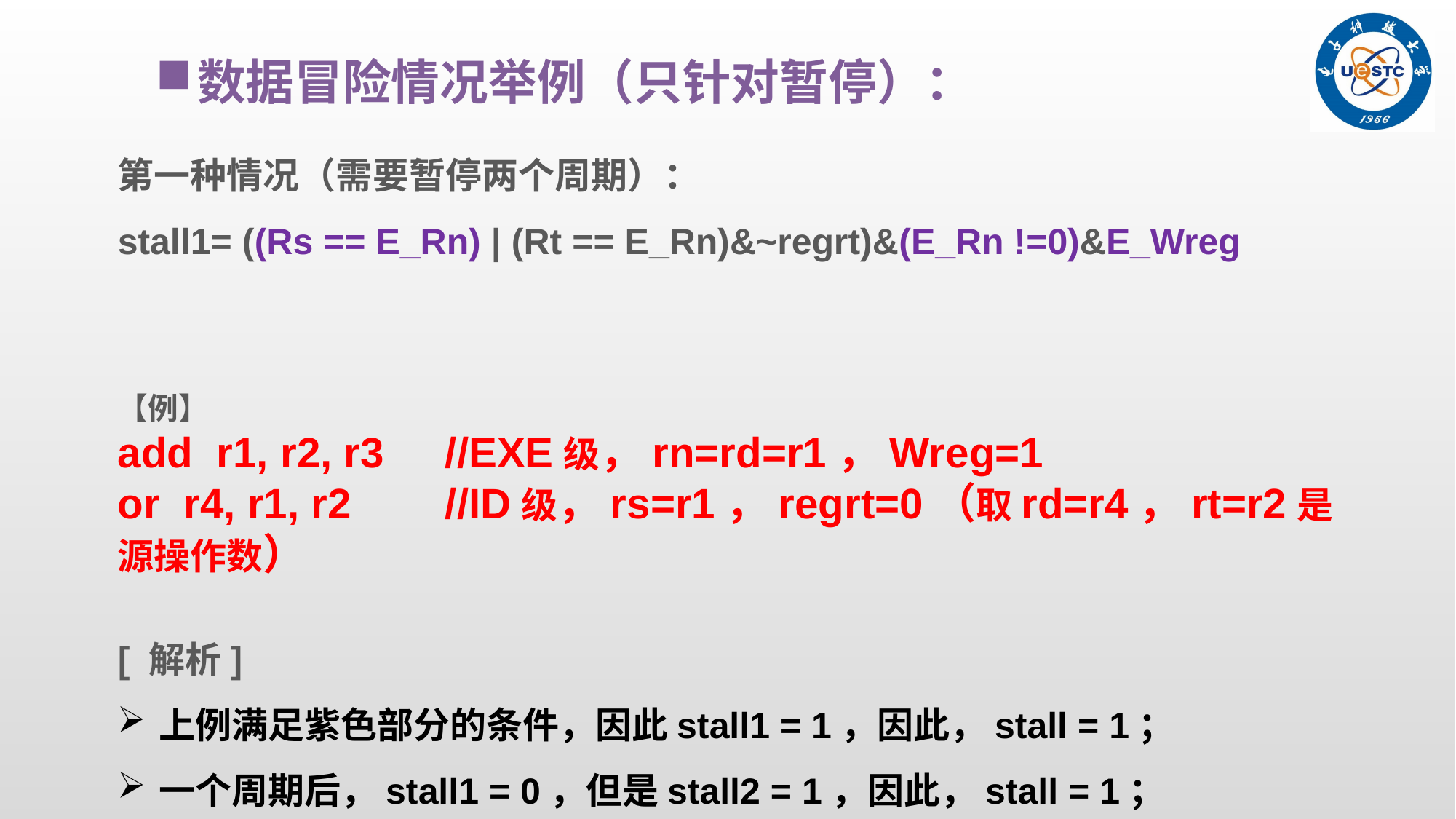

数据冒险情况举例（只针对暂停）：
第一种情况（需要暂停两个周期）：
stall1= ((Rs == E_Rn) | (Rt == E_Rn)&~regrt)&(E_Rn !=0)&E_Wreg

【例】
add  r1, r2, r3  	//EXE级，rn=rd=r1，Wreg=1
or  r4, r1, r2  	//ID级，rs=r1，regrt=0（取rd=r4，rt=r2是源操作数）

[ 解析]
上例满足紫色部分的条件，因此stall1 = 1，因此，stall = 1；
一个周期后，stall1 = 0，但是stall2 = 1，因此，stall = 1；
综上，需暂停两个周期